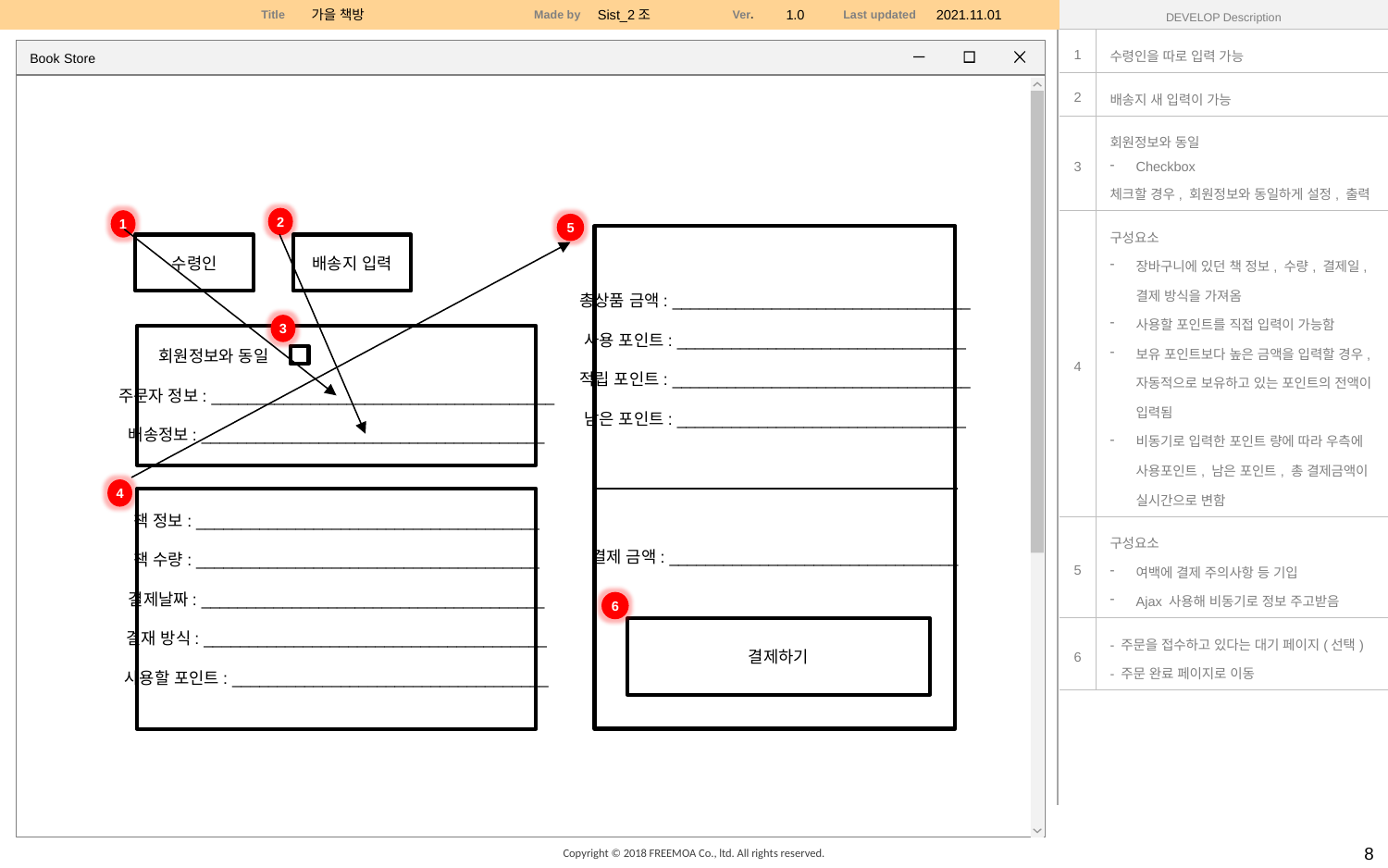

| DEVELOP Description |  |
| --- | --- |
| 1 | 수령인을 따로 입력 가능 |
| 2 | 배송지 새 입력이 가능 |
| 3 | 회원정보와 동일 Checkbox 체크할 경우, 회원정보와 동일하게 설정, 출력 |
| 4 | 구성요소 장바구니에 있던 책 정보, 수량, 결제일, 결제 방식을 가져옴 사용할 포인트를 직접 입력이 가능함 보유 포인트보다 높은 금액을 입력할 경우, 자동적으로 보유하고 있는 포인트의 전액이 입력됨 비동기로 입력한 포인트 량에 따라 우측에 사용포인트, 남은 포인트, 총 결제금액이 실시간으로 변함 |
| 5 | 구성요소 여백에 결제 주의사항 등 기입 Ajax 사용해 비동기로 정보 주고받음 |
| 6 | - 주문을 접수하고 있다는 대기 페이지(선택) - 주문 완료 페이지로 이동 |
가을 책방
Sist_2조
1.0
2021.11.01

Book Store

2

1

5

총상품 금액: _________________________________

사용 포인트: ________________________________

적립 포인트: _________________________________

남은 포인트: ________________________________

결제 금액: ________________________________

수령인
배송지 입력
3

회원정보와 동일

주문자 정보: ______________________________________

배송정보: ______________________________________

4

책 정보: ______________________________________

책 수량: ______________________________________

결제날짜: ______________________________________

결재 방식: ______________________________________

사용할 포인트: ___________________________________

6

결제하기